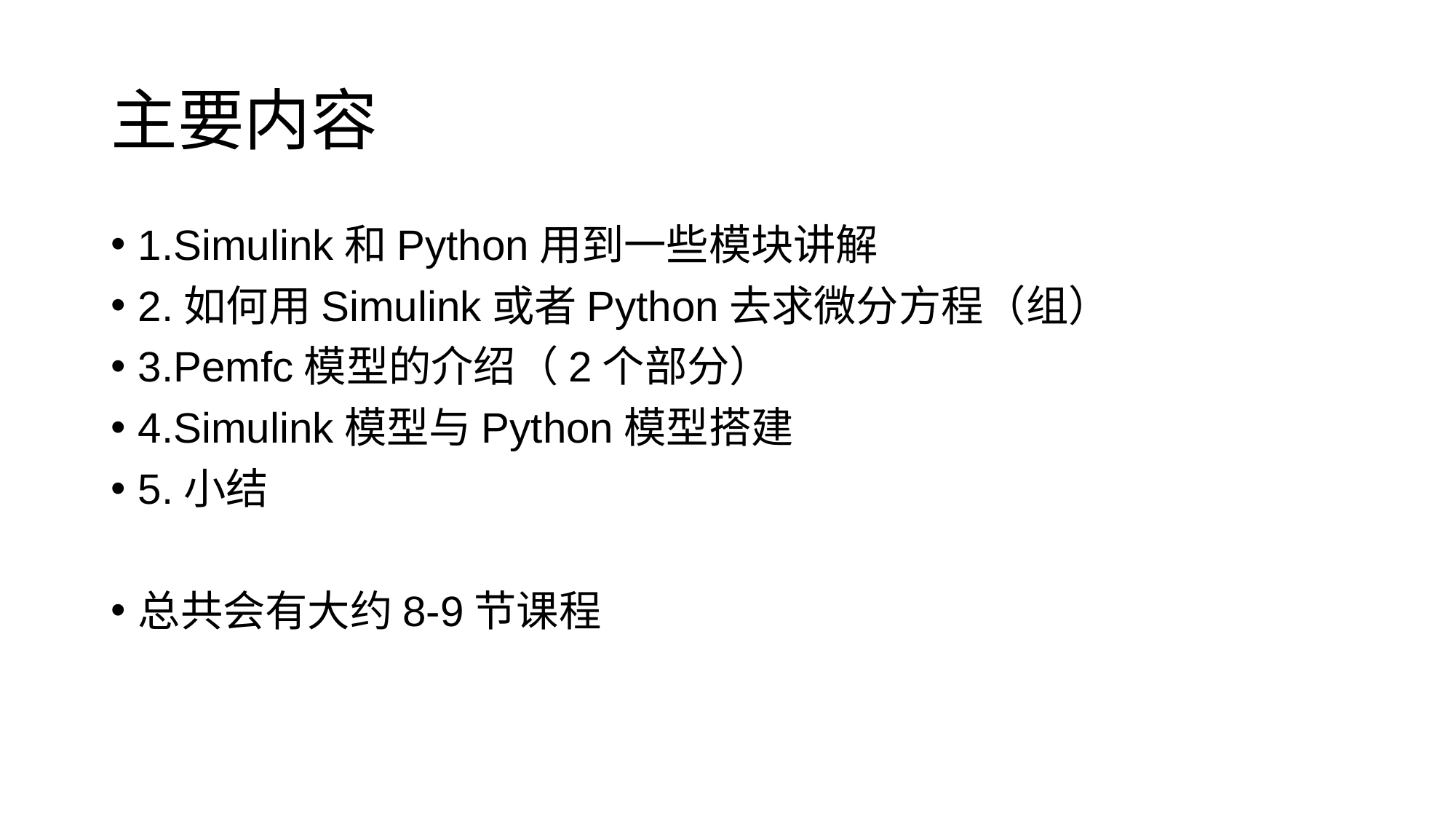

# 主要内容
1.Simulink和Python用到一些模块讲解
2.如何用Simulink或者Python去求微分方程（组）
3.Pemfc模型的介绍（2个部分）
4.Simulink模型与Python模型搭建
5.小结

总共会有大约8-9节课程